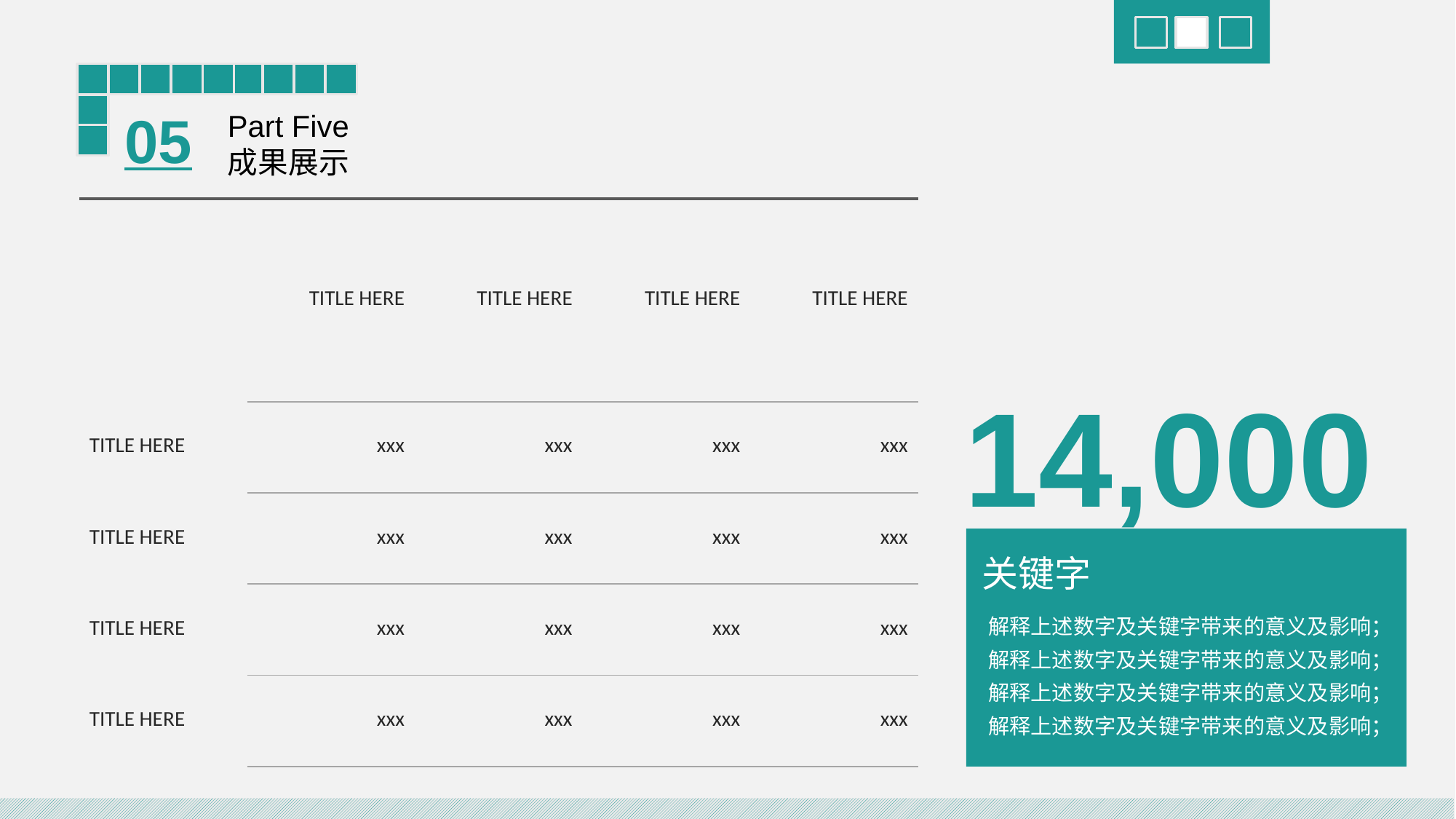

05
Part Five
成果展示
|  | TITLE HERE | TITLE HERE | TITLE HERE | TITLE HERE |
| --- | --- | --- | --- | --- |
| TITLE HERE | xxx | xxx | xxx | xxx |
| TITLE HERE | xxx | xxx | xxx | xxx |
| TITLE HERE | xxx | xxx | xxx | xxx |
| TITLE HERE | xxx | xxx | xxx | xxx |
14,000

关键字
解释上述数字及关键字带来的意义及影响；解释上述数字及关键字带来的意义及影响；
解释上述数字及关键字带来的意义及影响；
解释上述数字及关键字带来的意义及影响；